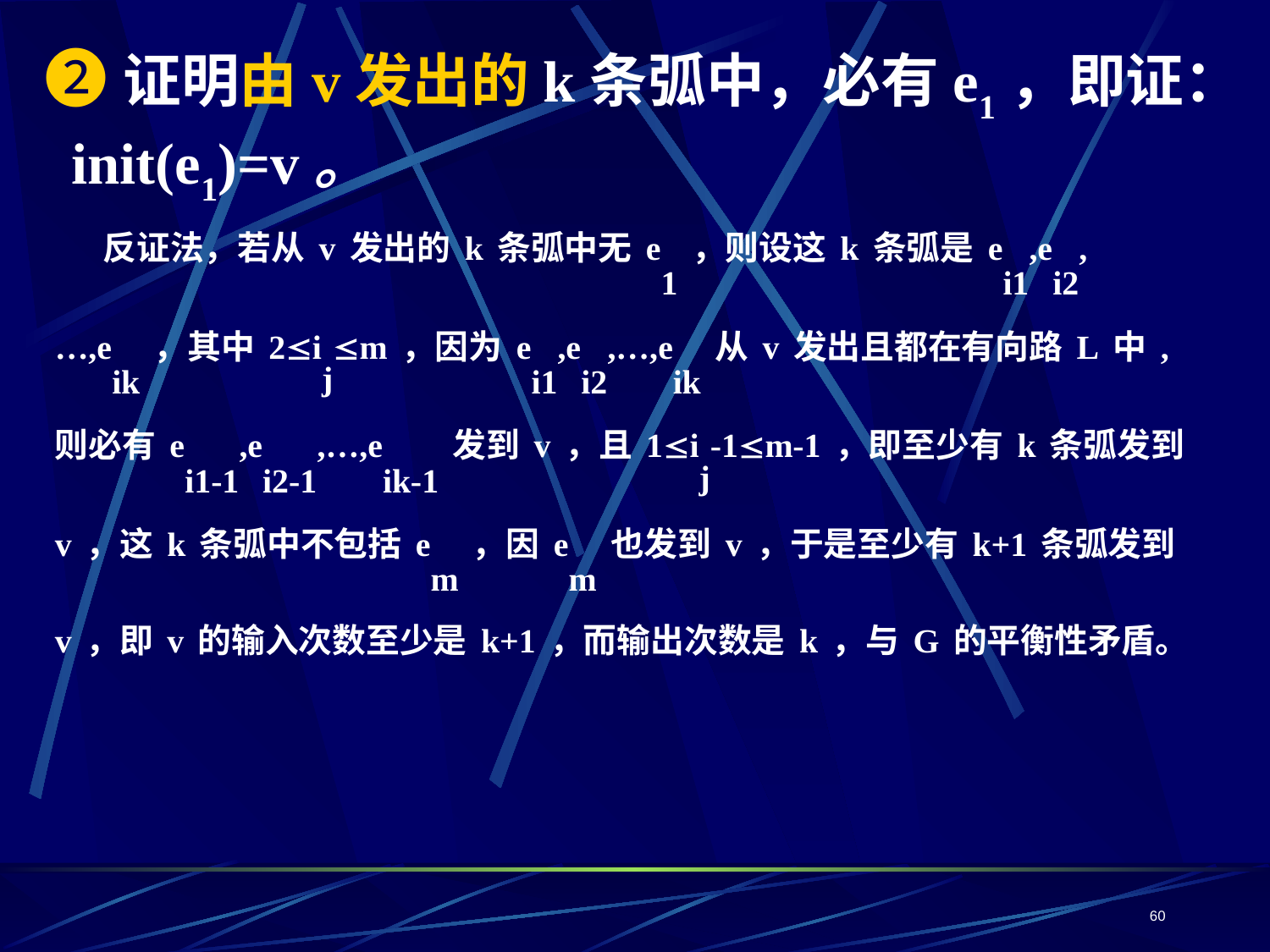

❷证明由v发出的k条弧中，必有e1，即证： init(e1)=v。
    反证法，若从v发出的k条弧中无e1，则设这k条弧是ei1,ei2,…,eik，其中2≤ij≤m，因为ei1,ei2,…,eik从v发出且都在有向路L中, 则必有ei1-1,ei2-1,…,eik-1发到v，且1≤ij-1≤m-1，即至少有k条弧发到v，这k条弧中不包括em，因em也发到v，于是至少有k+1条弧发到v，即v的输入次数至少是k+1，而输出次数是k，与G的平衡性矛盾。
60